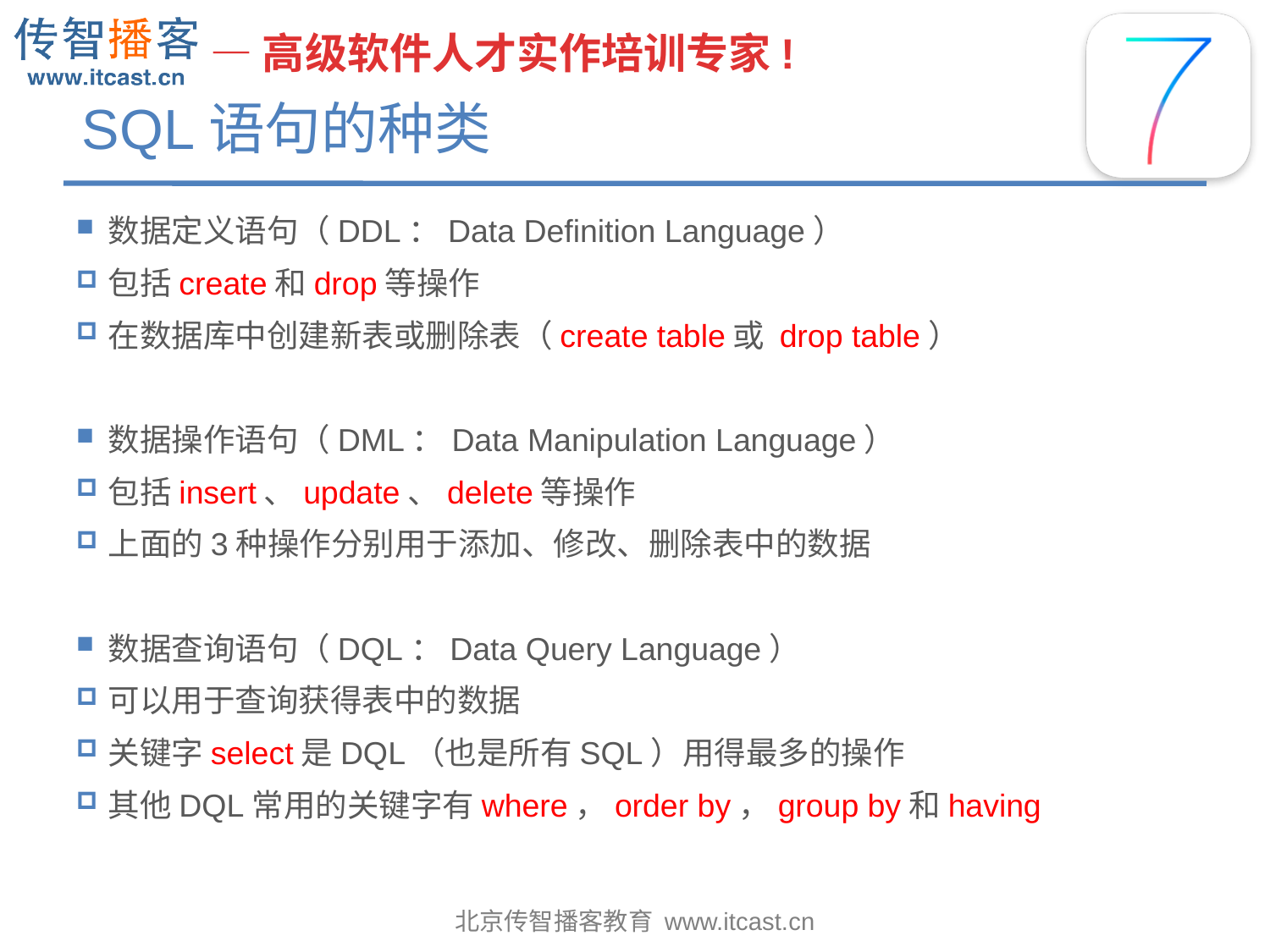

# SQL语句的种类
数据定义语句（DDL：Data Definition Language）
包括create和drop等操作
在数据库中创建新表或删除表（create table或 drop table）

数据操作语句（DML：Data Manipulation Language）
包括insert、update、delete等操作
上面的3种操作分别用于添加、修改、删除表中的数据

数据查询语句（DQL：Data Query Language）
可以用于查询获得表中的数据
关键字select是DQL（也是所有SQL）用得最多的操作
其他DQL常用的关键字有where，order by，group by和having